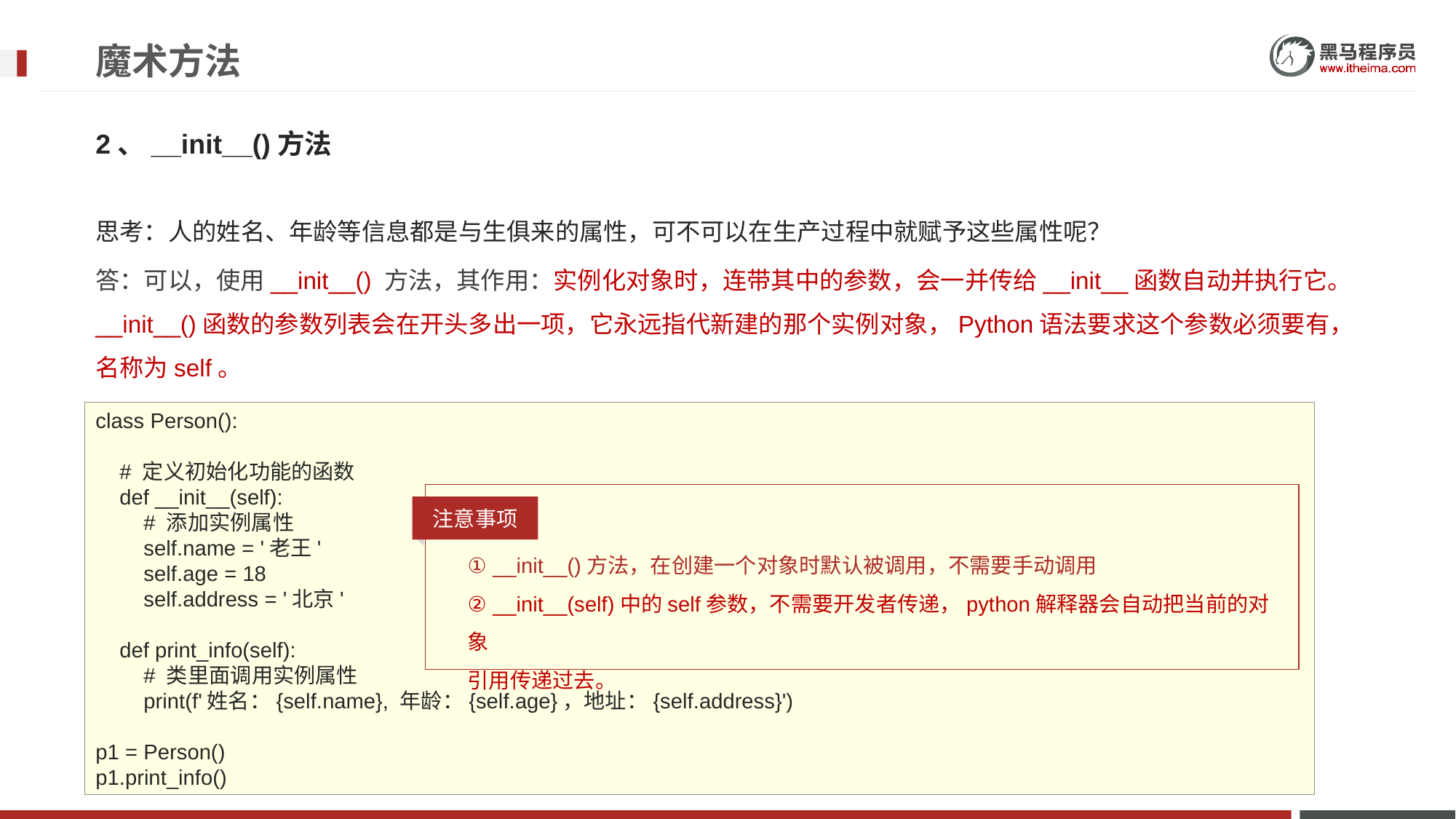

# 魔术方法
2、__init__()方法
思考：人的姓名、年龄等信息都是与生俱来的属性，可不可以在生产过程中就赋予这些属性呢？
答：可以，使用__init__() 方法，其作用：实例化对象时，连带其中的参数，会一并传给__init__函数自动并执行它。__init__()函数的参数列表会在开头多出一项，它永远指代新建的那个实例对象，Python语法要求这个参数必须要有，名称为self。
class Person():

    # 定义初始化功能的函数
    def __init__(self):
        # 添加实例属性
        self.name = '老王'
        self.age = 18
        self.address = '北京'

    def print_info(self):
        # 类里面调用实例属性
        print(f'姓名：{self.name}, 年龄：{self.age}，地址：{self.address}')

p1 = Person()
p1.print_info()

注意事项

① __init__()方法，在创建一个对象时默认被调用，不需要手动调用
② __init__(self)中的self参数，不需要开发者传递，python解释器会自动把当前的对象
引用传递过去。